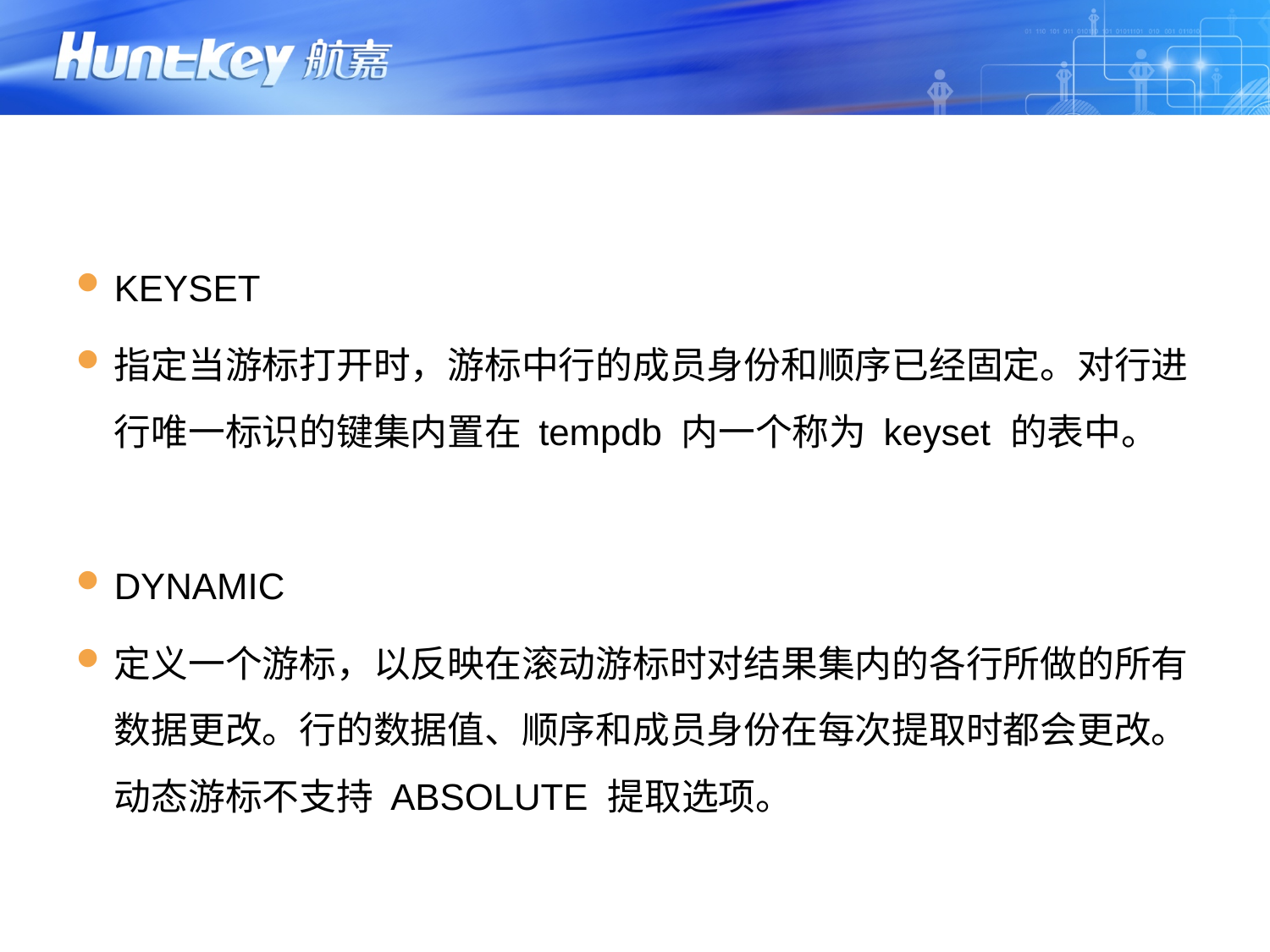

KEYSET
指定当游标打开时，游标中行的成员身份和顺序已经固定。对行进行唯一标识的键集内置在 tempdb 内一个称为 keyset 的表中。

DYNAMIC
定义一个游标，以反映在滚动游标时对结果集内的各行所做的所有数据更改。行的数据值、顺序和成员身份在每次提取时都会更改。动态游标不支持 ABSOLUTE 提取选项。